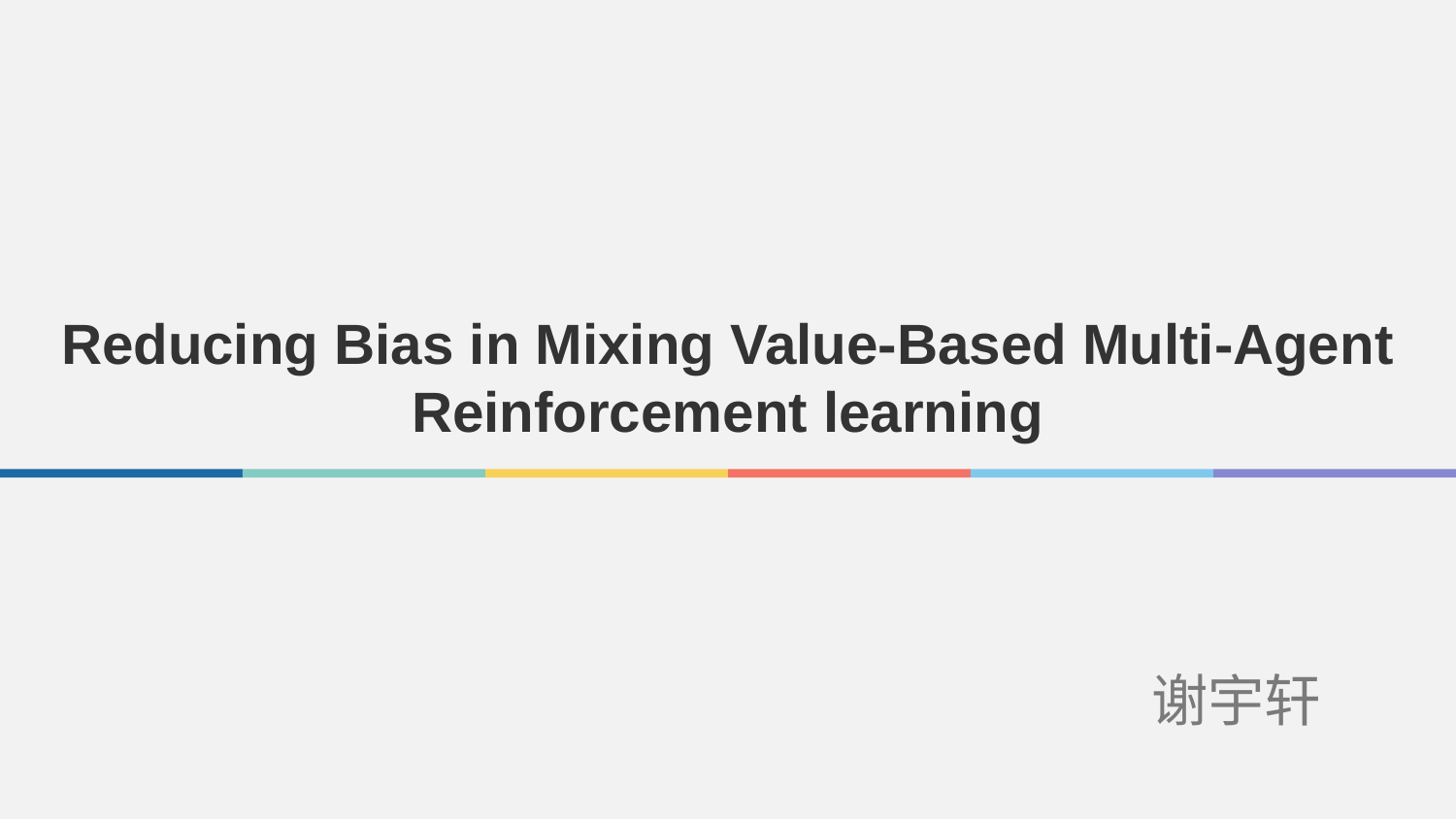

Reducing Bias in Mixing Value-Based Multi-Agent
Reinforcement learning

谢宇轩